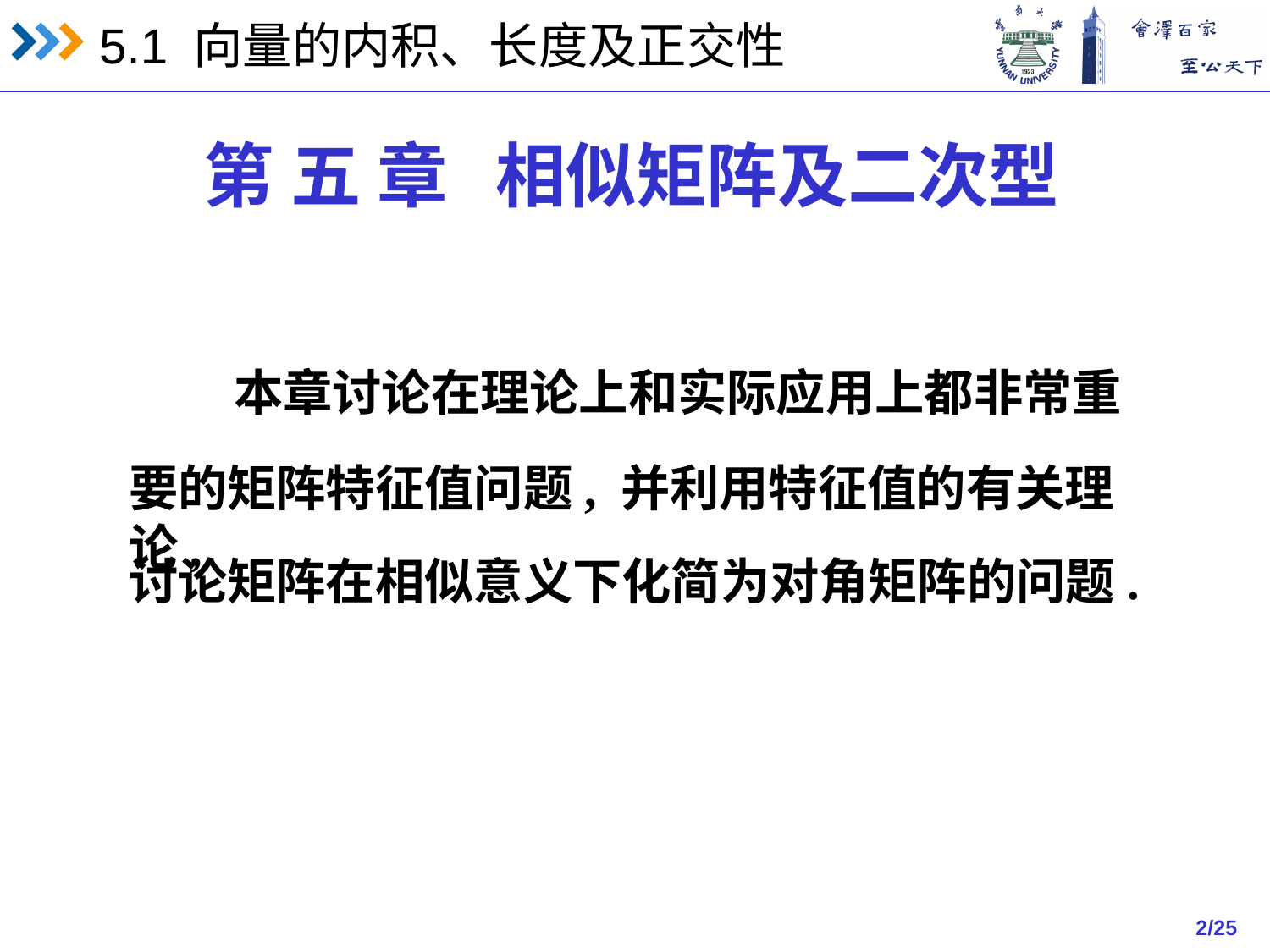

第 五 章   相似矩阵及二次型
本章讨论在理论上和实际应用上都非常重
要的矩阵特征值问题, 并利用特征值的有关理论,
讨论矩阵在相似意义下化简为对角矩阵的问题.